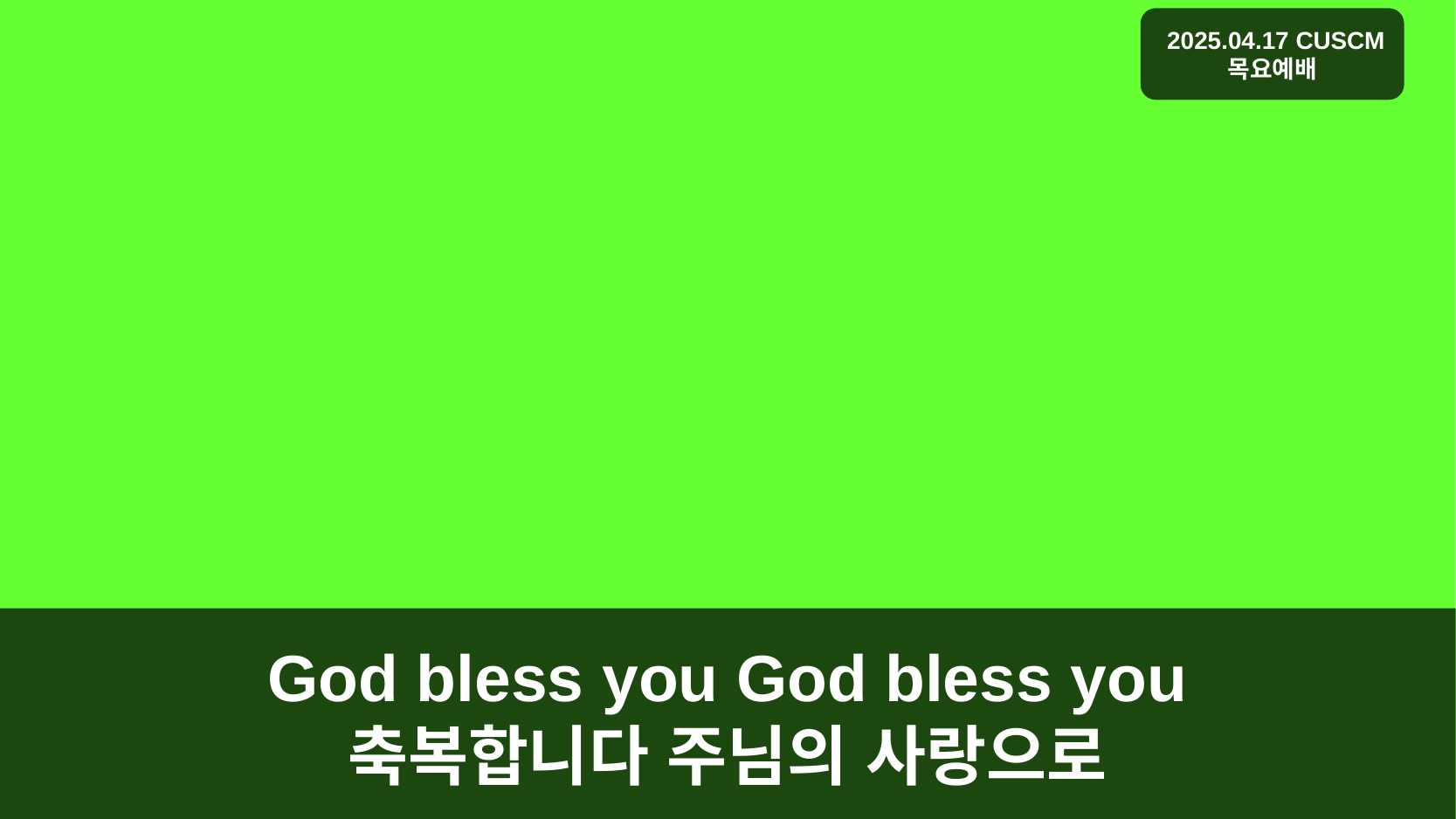

# God bless you God bless you 축복합니다 주님의 사랑으로